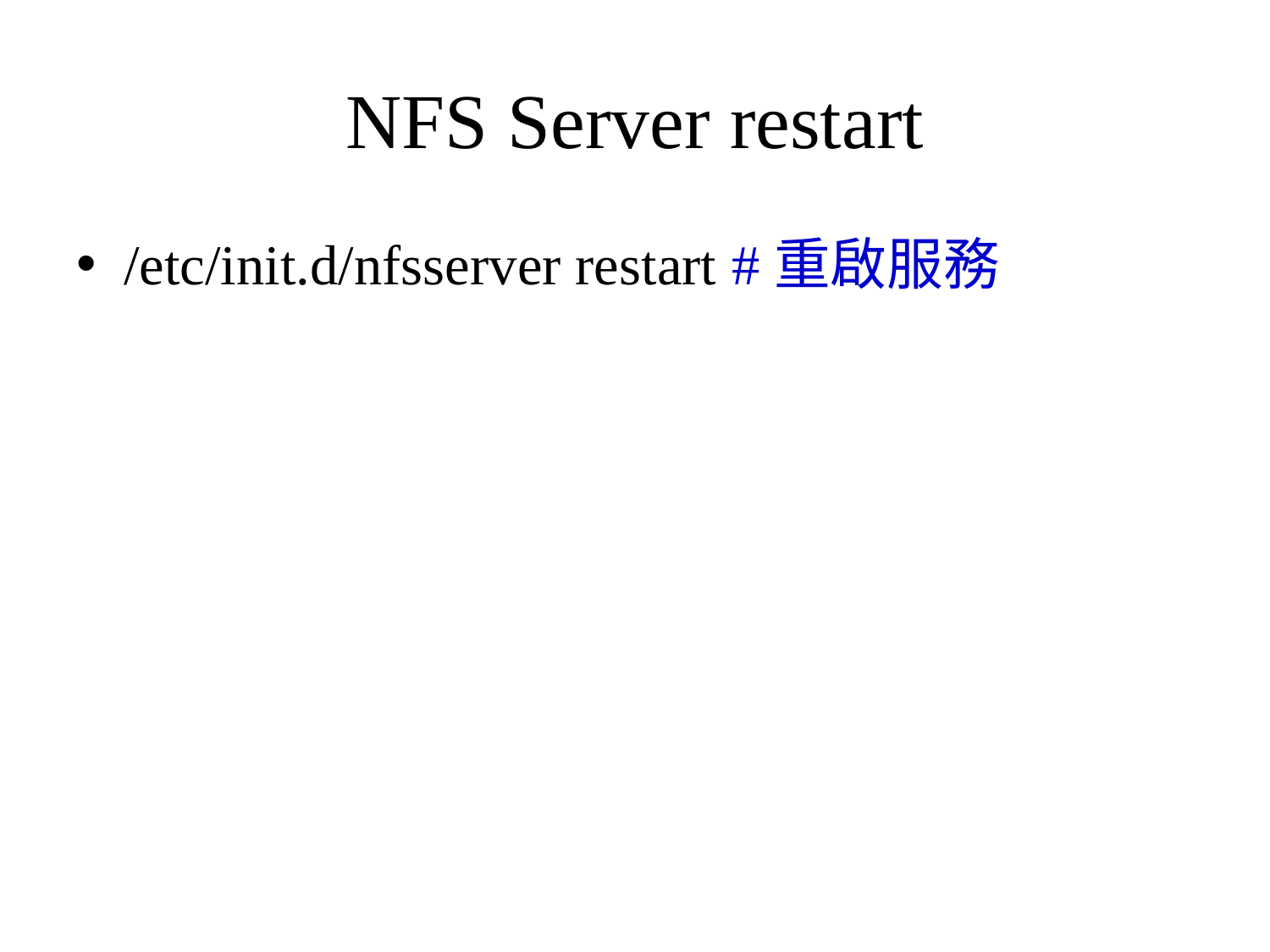

# NFS Server restart
/etc/init.d/nfsserver restart #重啟服務